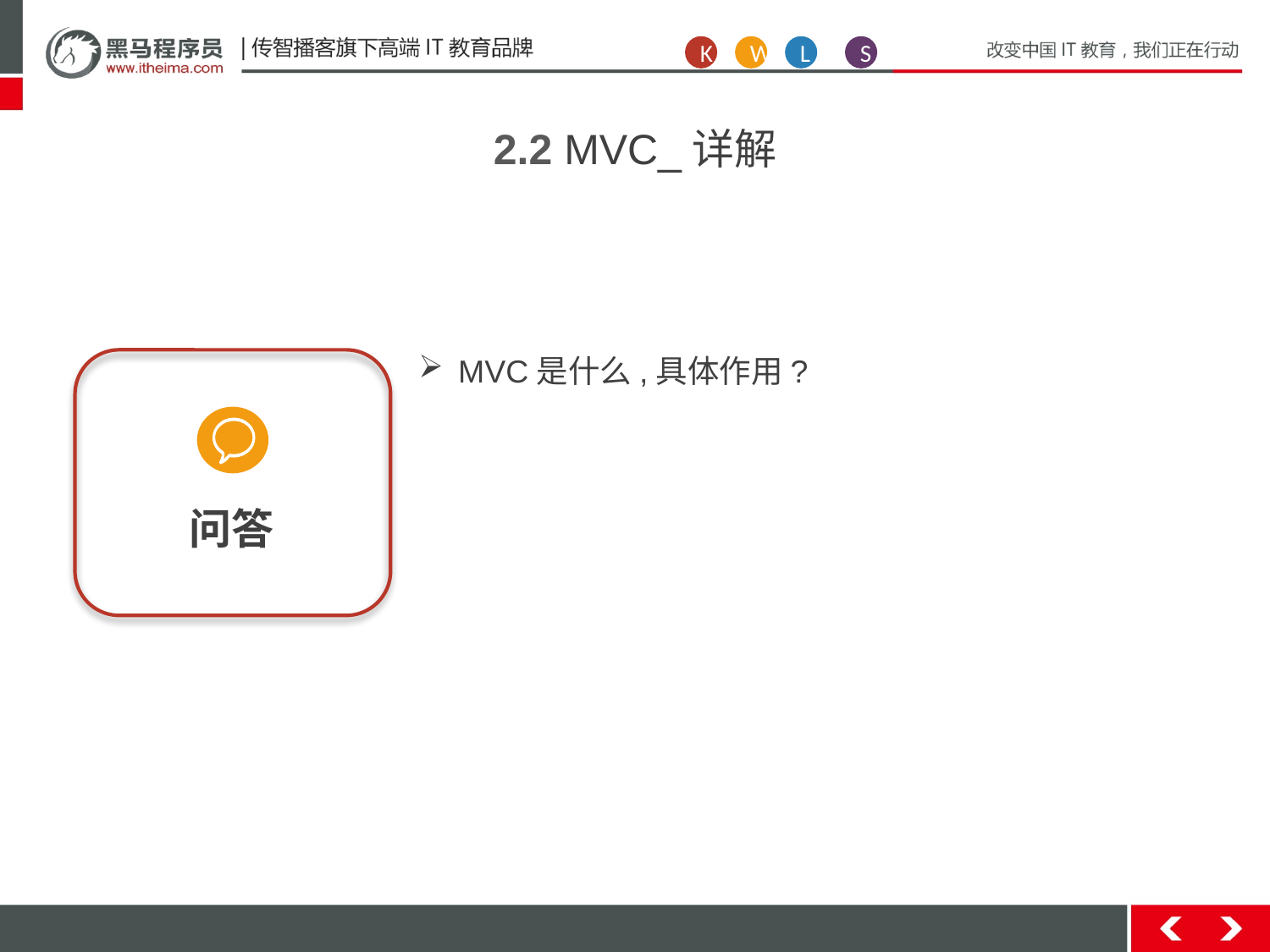

K
W
L
S
2.2 MVC_详解

MVC是什么,具体作用?

问答